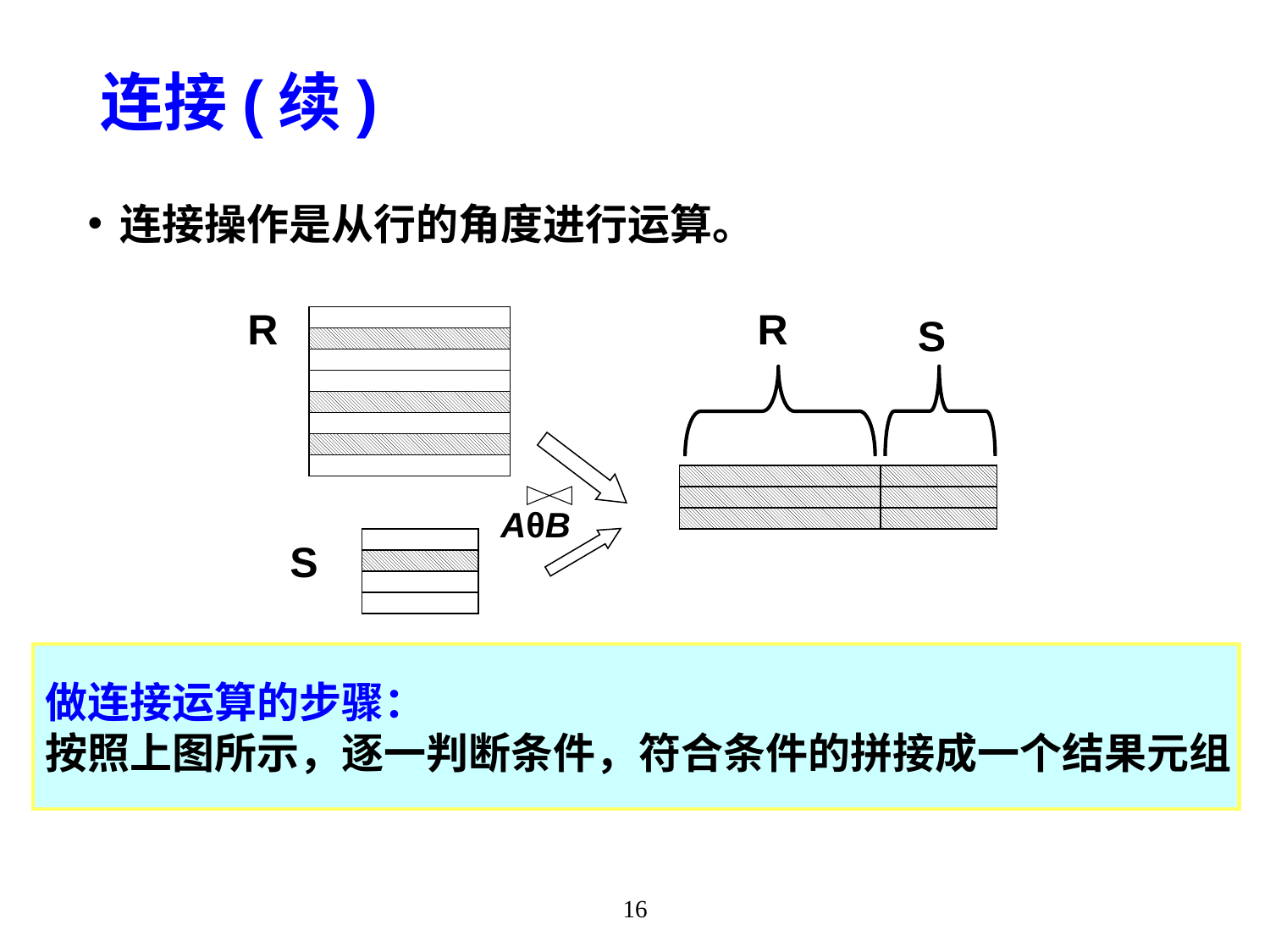

# 连接(续)
连接操作是从行的角度进行运算。

R
R
S

 AθB

S

做连接运算的步骤：
按照上图所示，逐一判断条件，符合条件的拼接成一个结果元组
16